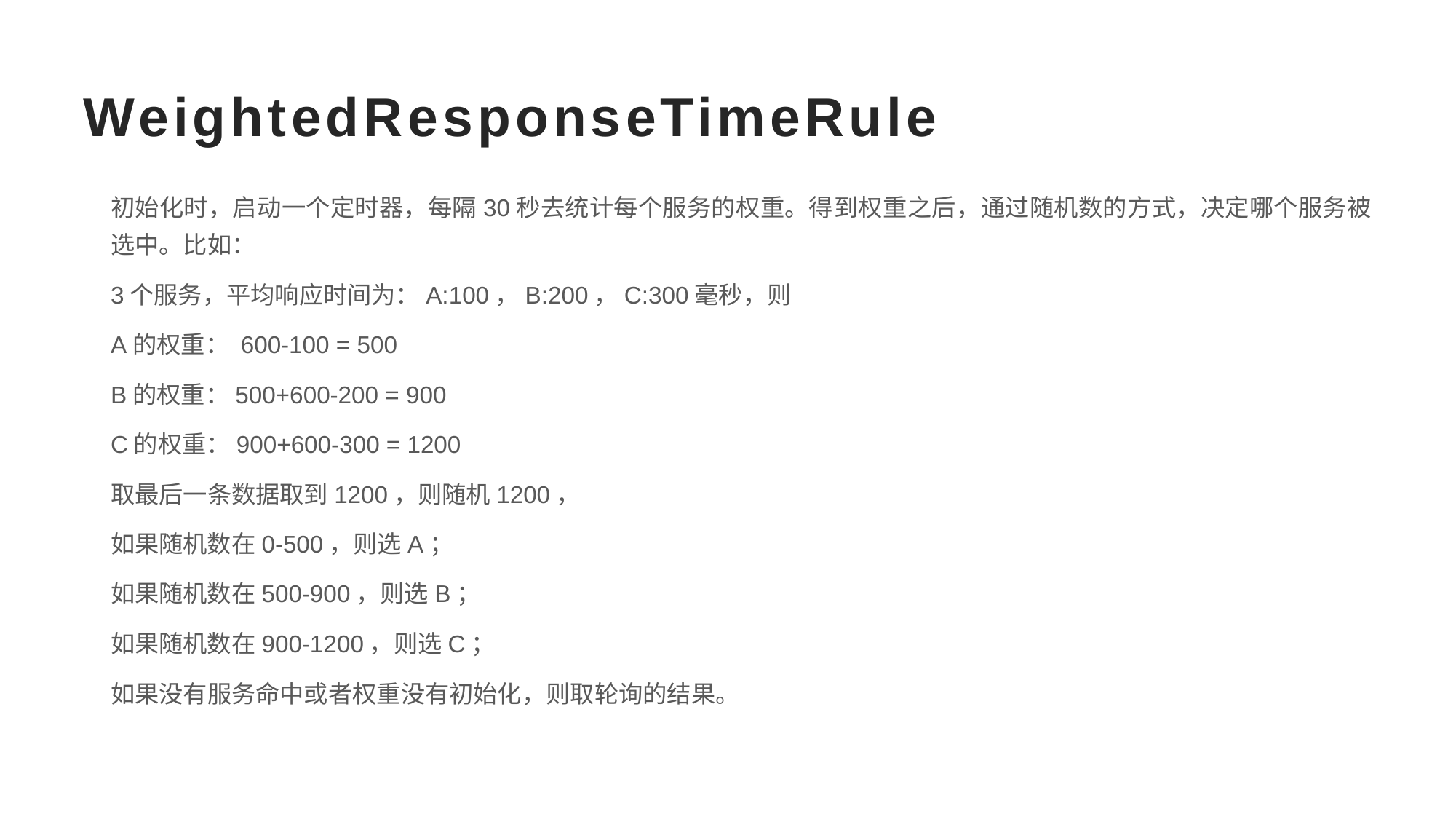

WeightedResponseTimeRule
初始化时，启动一个定时器，每隔30秒去统计每个服务的权重。得到权重之后，通过随机数的方式，决定哪个服务被选中。比如：
3个服务，平均响应时间为：A:100，B:200，C:300毫秒，则
A的权重： 600-100 = 500
B的权重：500+600-200 = 900
C的权重：900+600-300 = 1200
取最后一条数据取到1200，则随机1200，
如果随机数在0-500，则选A；
如果随机数在500-900，则选B；
如果随机数在900-1200，则选C；
如果没有服务命中或者权重没有初始化，则取轮询的结果。